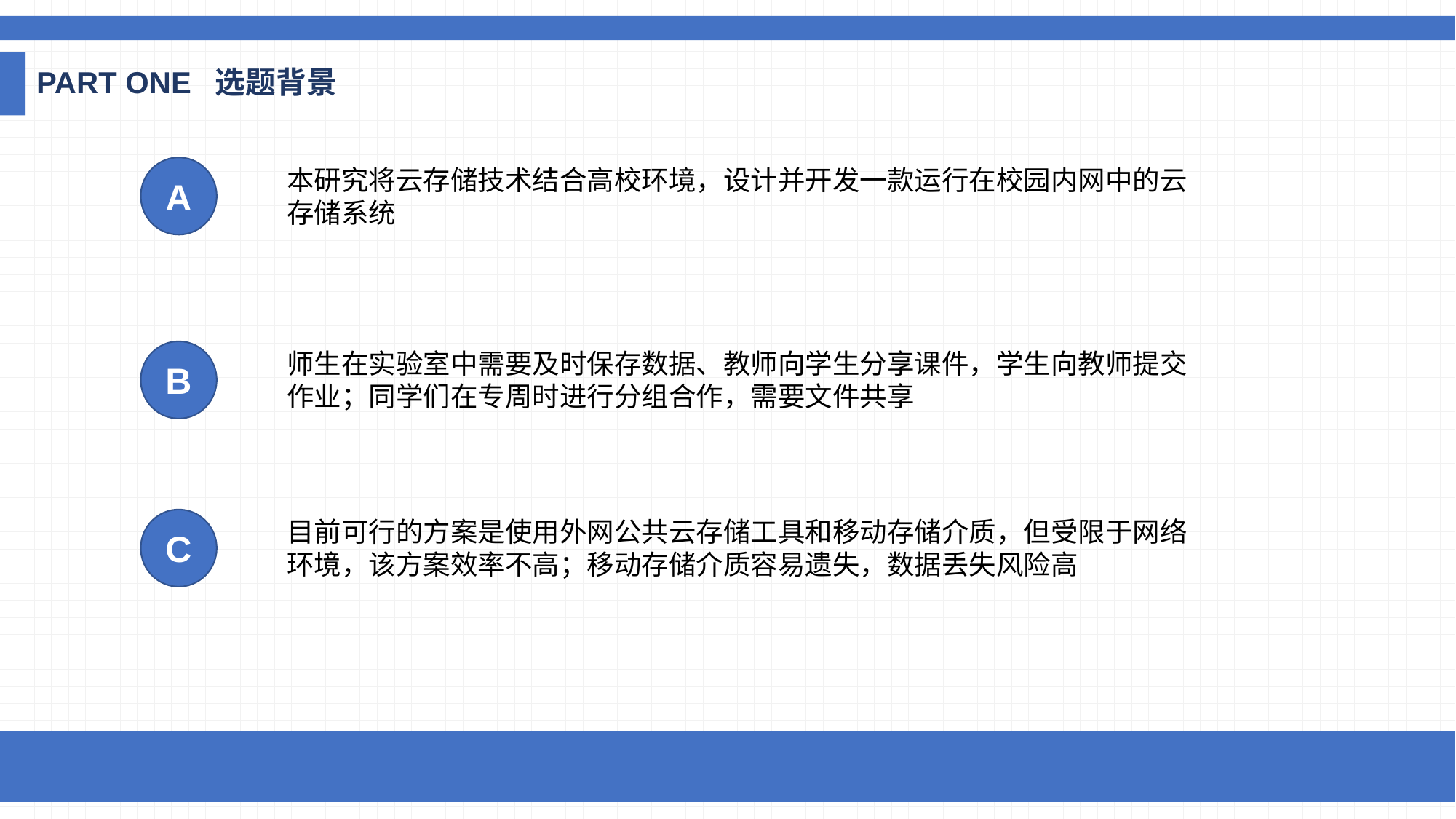

PART ONE  选题背景
A
本研究将云存储技术结合高校环境，设计并开发一款运行在校园内网中的云存储系统
B
师生在实验室中需要及时保存数据、教师向学生分享课件，学生向教师提交作业；同学们在专周时进行分组合作，需要文件共享
C
目前可行的方案是使用外网公共云存储工具和移动存储介质，但受限于网络环境，该方案效率不高；移动存储介质容易遗失，数据丢失风险高